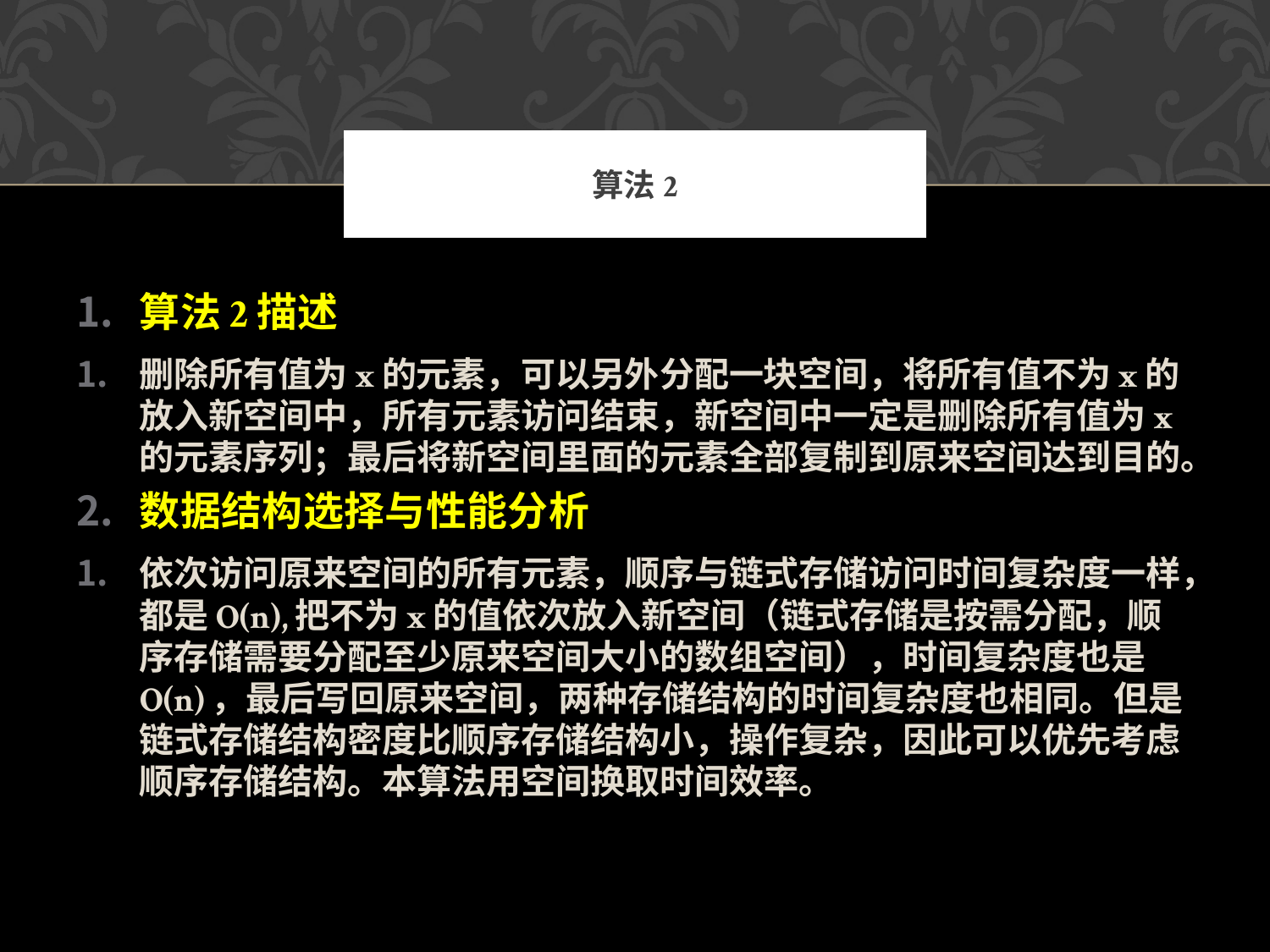

# 算法2
算法2描述
删除所有值为x的元素，可以另外分配一块空间，将所有值不为x的放入新空间中，所有元素访问结束，新空间中一定是删除所有值为x的元素序列；最后将新空间里面的元素全部复制到原来空间达到目的。
数据结构选择与性能分析
依次访问原来空间的所有元素，顺序与链式存储访问时间复杂度一样，都是O(n),把不为x的值依次放入新空间（链式存储是按需分配，顺序存储需要分配至少原来空间大小的数组空间），时间复杂度也是O(n)，最后写回原来空间，两种存储结构的时间复杂度也相同。但是链式存储结构密度比顺序存储结构小，操作复杂，因此可以优先考虑顺序存储结构。本算法用空间换取时间效率。